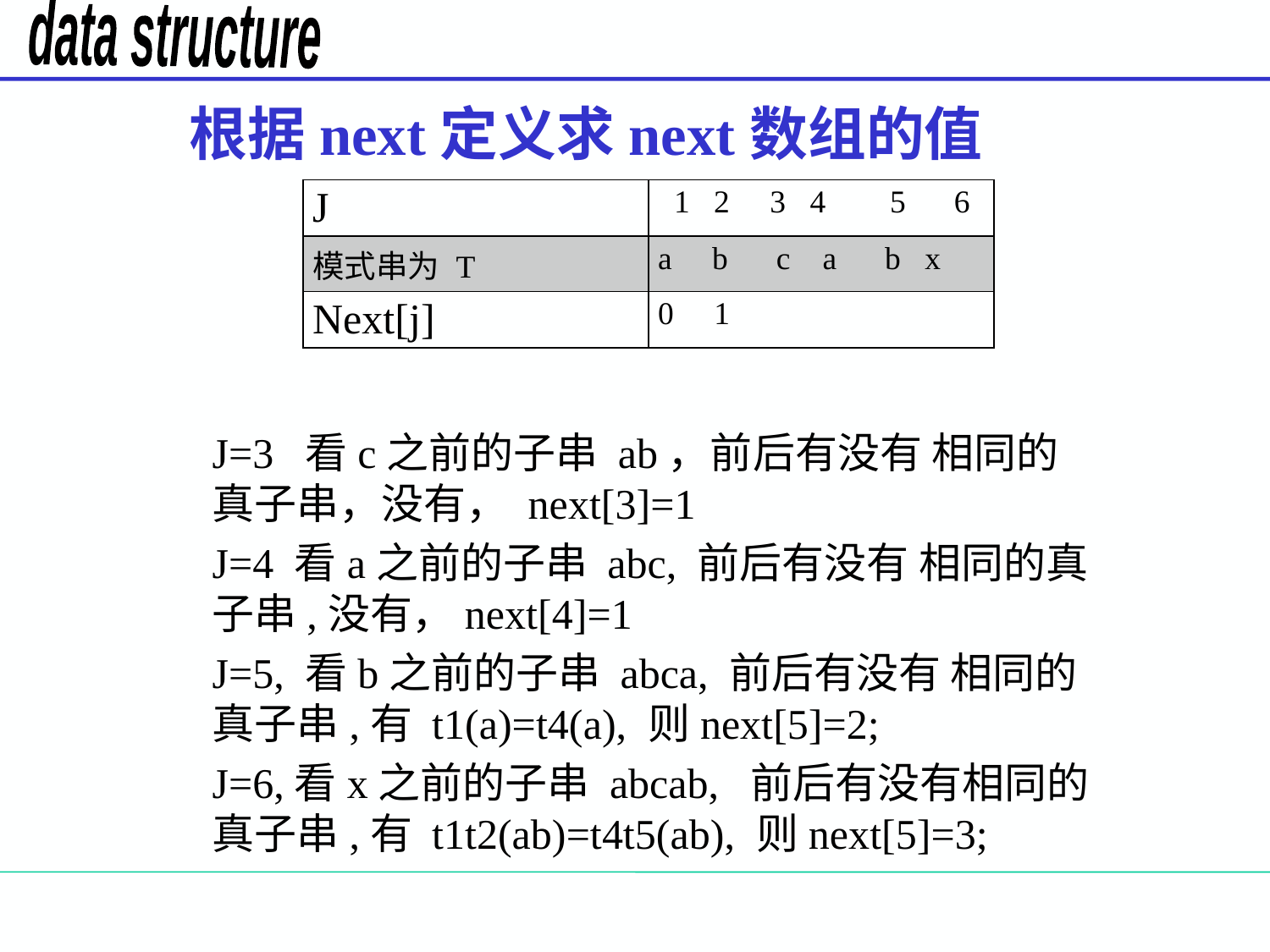

# 根据next定义求next数组的值
| J | 1 2 3 4 5 6 |
| --- | --- |
| 模式串为 T | a b c a b x |
| Next[j] | 0 1 |

J=3  看c之前的子串 ab，前后有没有 相同的真子串，没有， next[3]=1
J=4 看a之前的子串 abc, 前后有没有 相同的真子串,没有，next[4]=1
J=5, 看b之前的子串 abca, 前后有没有 相同的真子串,有 t1(a)=t4(a), 则next[5]=2;
J=6,看x之前的子串 abcab,  前后有没有相同的真子串,有 t1t2(ab)=t4t5(ab), 则next[5]=3;